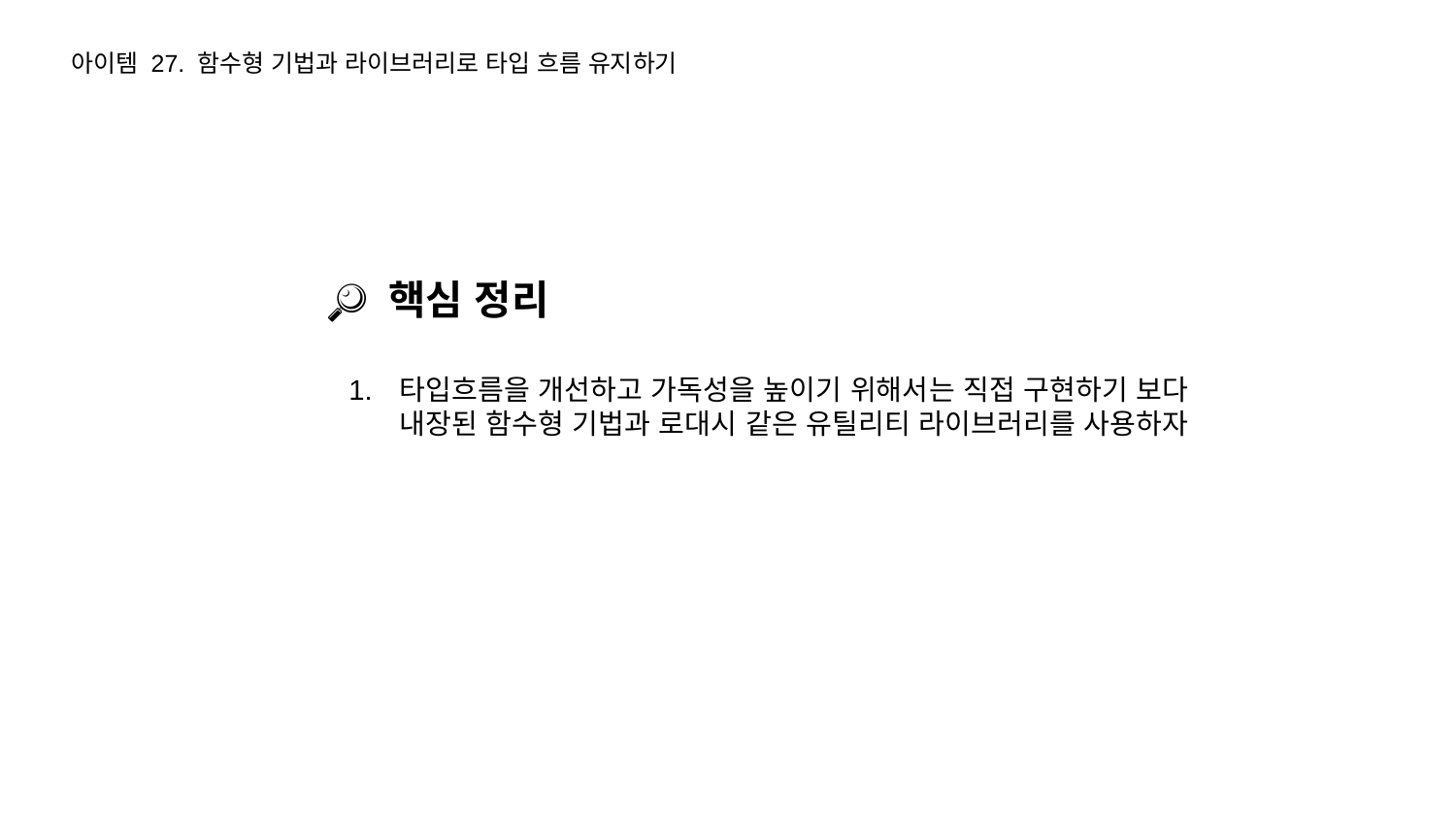

아이템 27. 함수형 기법과 라이브러리로 타입 흐름 유지하기
🔎 핵심 정리

타입흐름을 개선하고 가독성을 높이기 위해서는 직접 구현하기 보다 내장된 함수형 기법과 로대시 같은 유틸리티 라이브러리를 사용하자